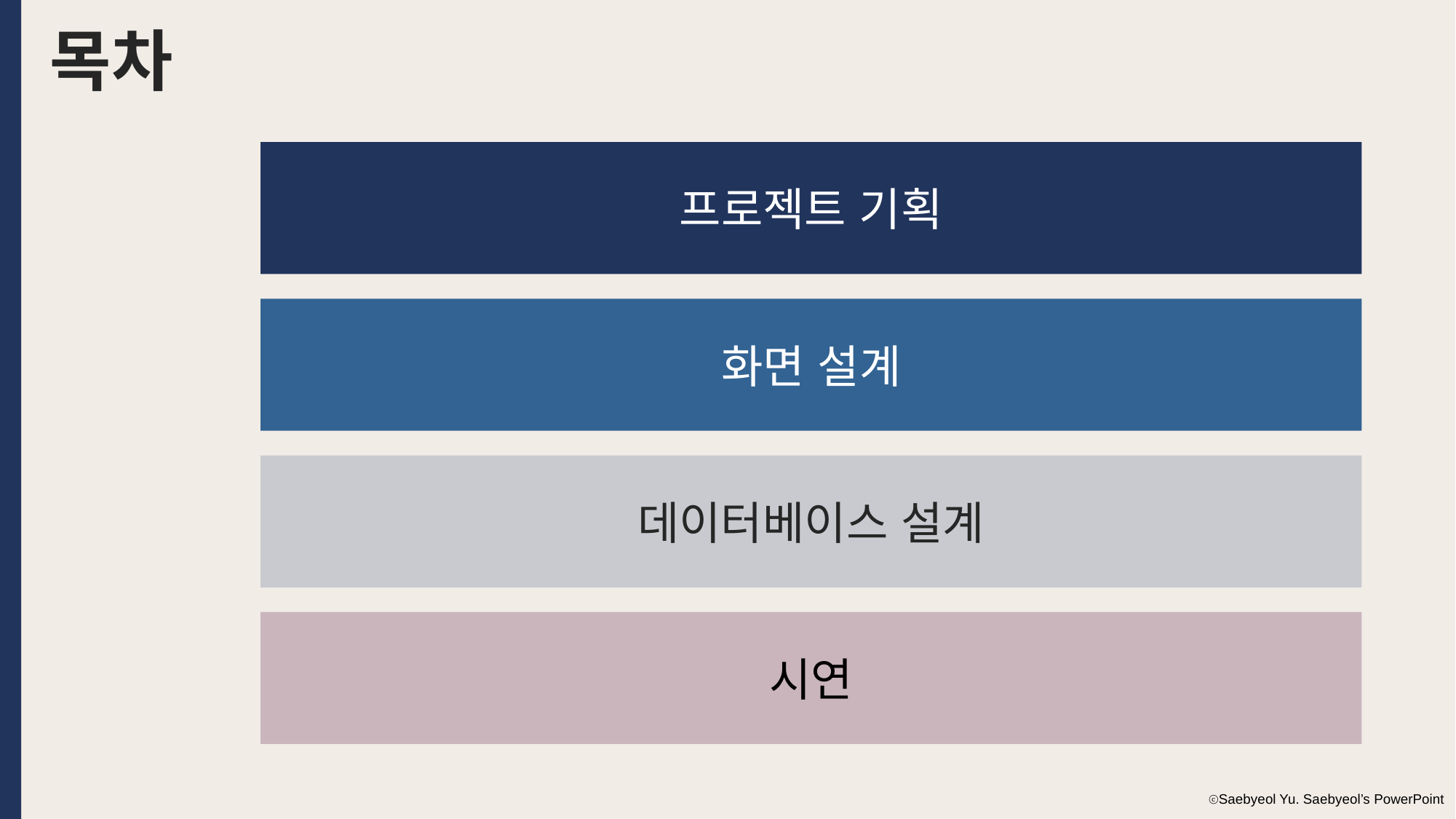

목차
프로젝트 기획
화면 설계
데이터베이스 설계
시연